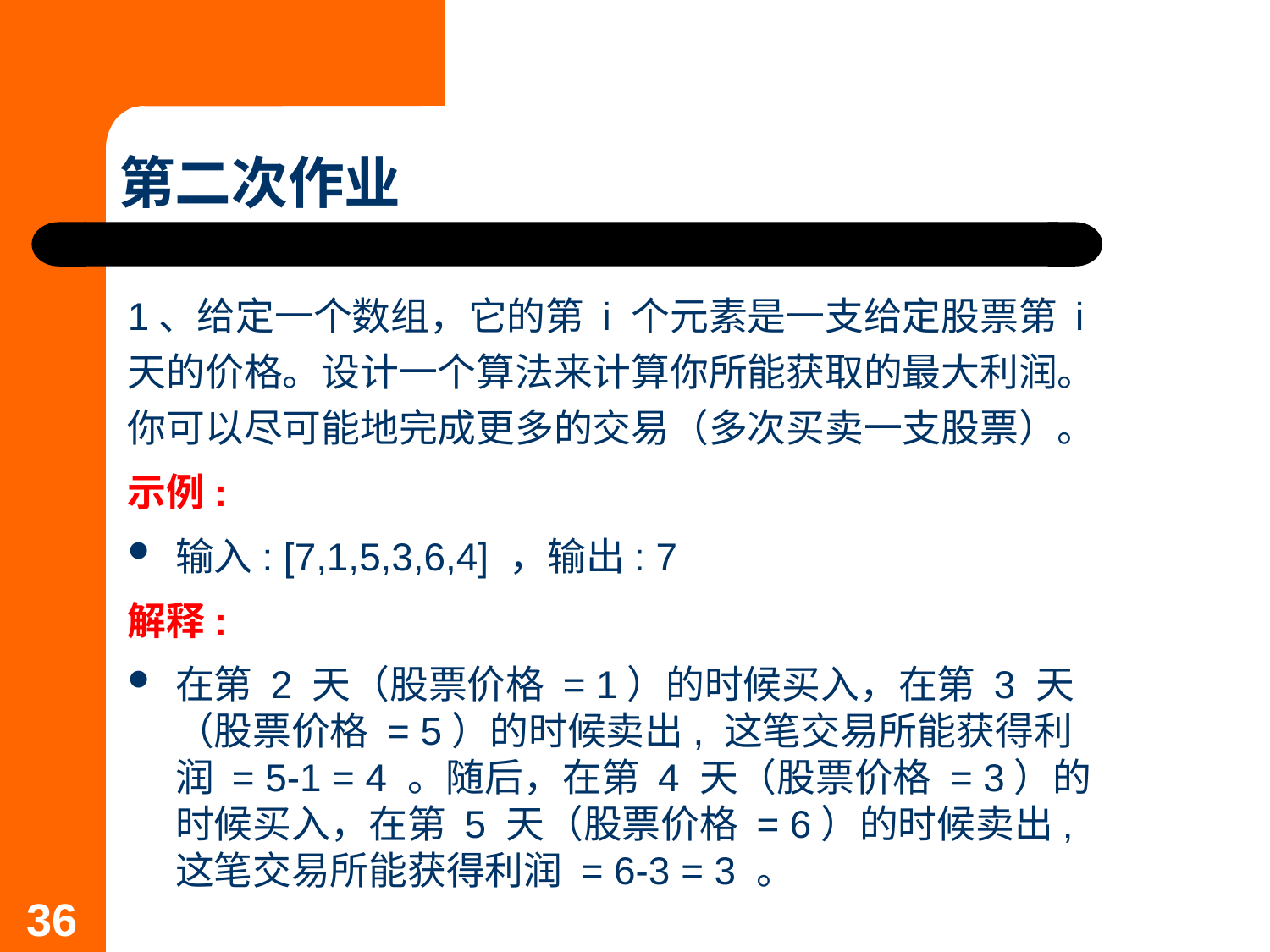

# 第二次作业
1、给定一个数组，它的第 i 个元素是一支给定股票第 i 天的价格。设计一个算法来计算你所能获取的最大利润。你可以尽可能地完成更多的交易（多次买卖一支股票）。
示例:
输入: [7,1,5,3,6,4] ，输出: 7
解释:
在第 2 天（股票价格 = 1）的时候买入，在第 3 天（股票价格 = 5）的时候卖出, 这笔交易所能获得利润 = 5-1 = 4 。随后，在第 4 天（股票价格 = 3）的时候买入，在第 5 天（股票价格 = 6）的时候卖出, 这笔交易所能获得利润 = 6-3 = 3 。

36